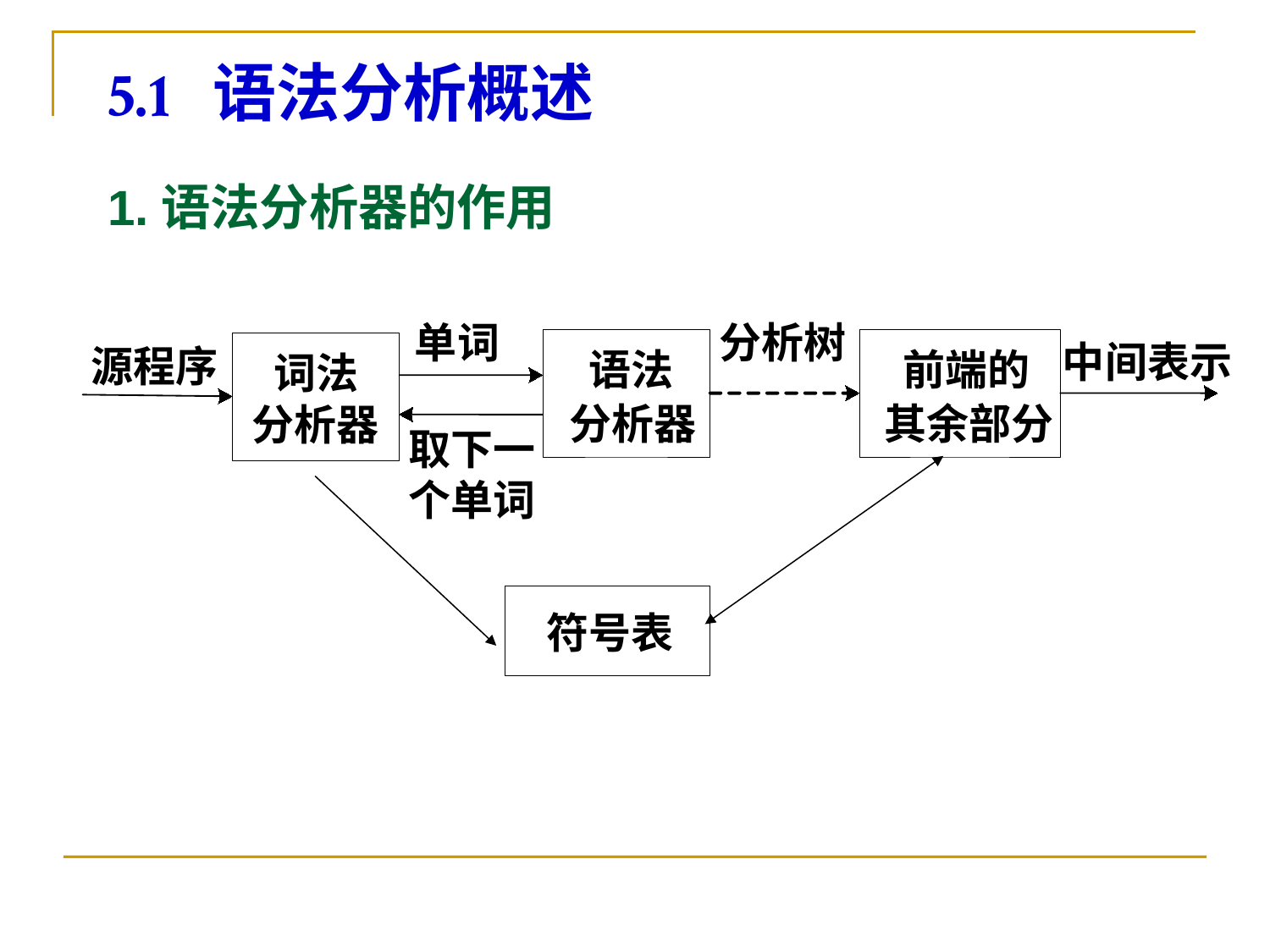

# 5.1  语法分析概述
1.语法分析器的作用
单词
分析树

中间表示
源程序
语法
前端的

词法

分析器
其余部分
分析器

取下一
个单词

符号表
2